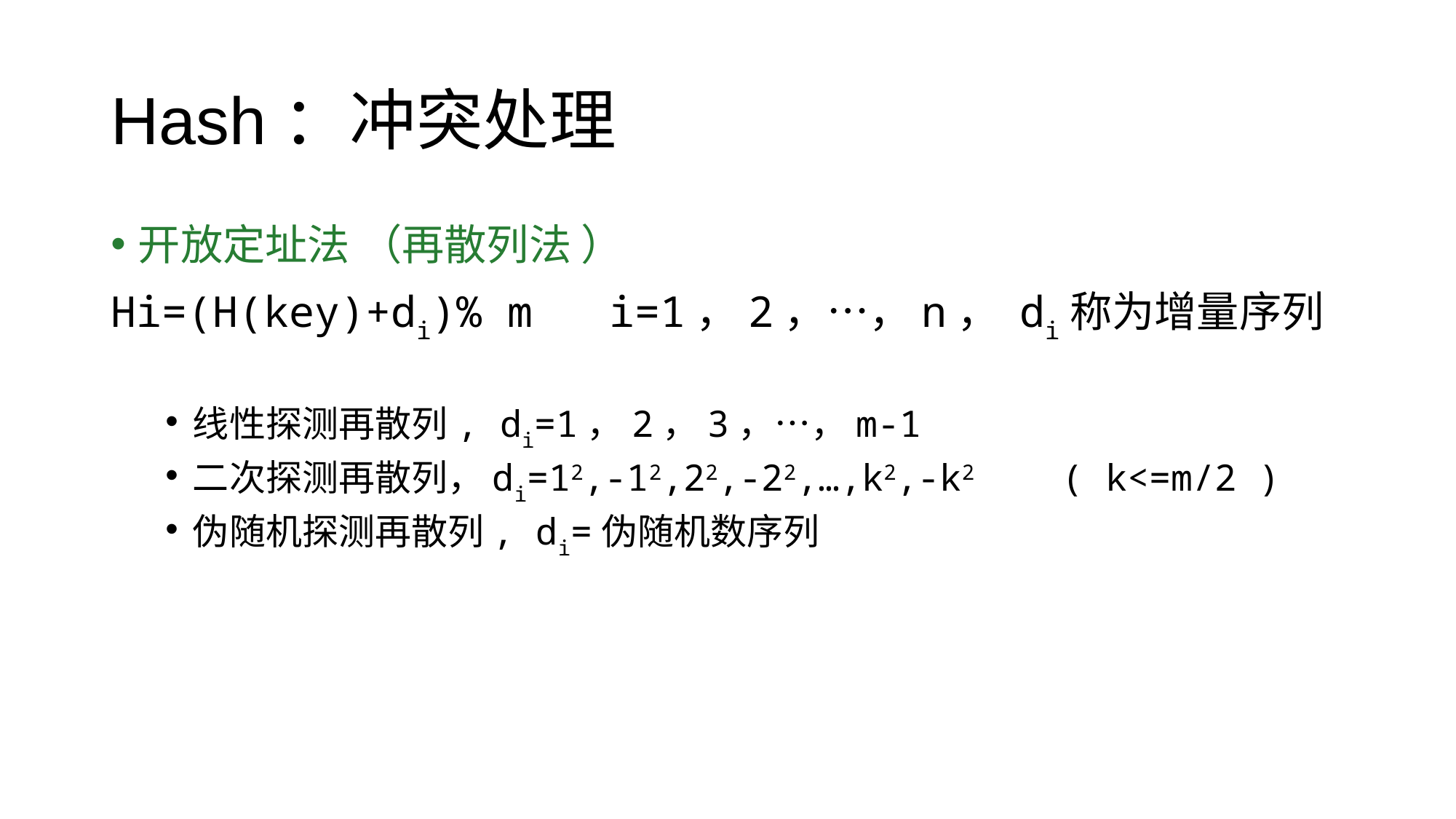

# Hash：冲突处理
开放定址法 （再散列法 ）
Hi=(H(key)+di)% m   i=1，2，…，n， di称为增量序列

线性探测再散列, di=1，2，3，…，m-1
二次探测再散列，di=12,-12,22,-22,…,k2,-k2    ( k<=m/2 )
伪随机探测再散列, di=伪随机数序列